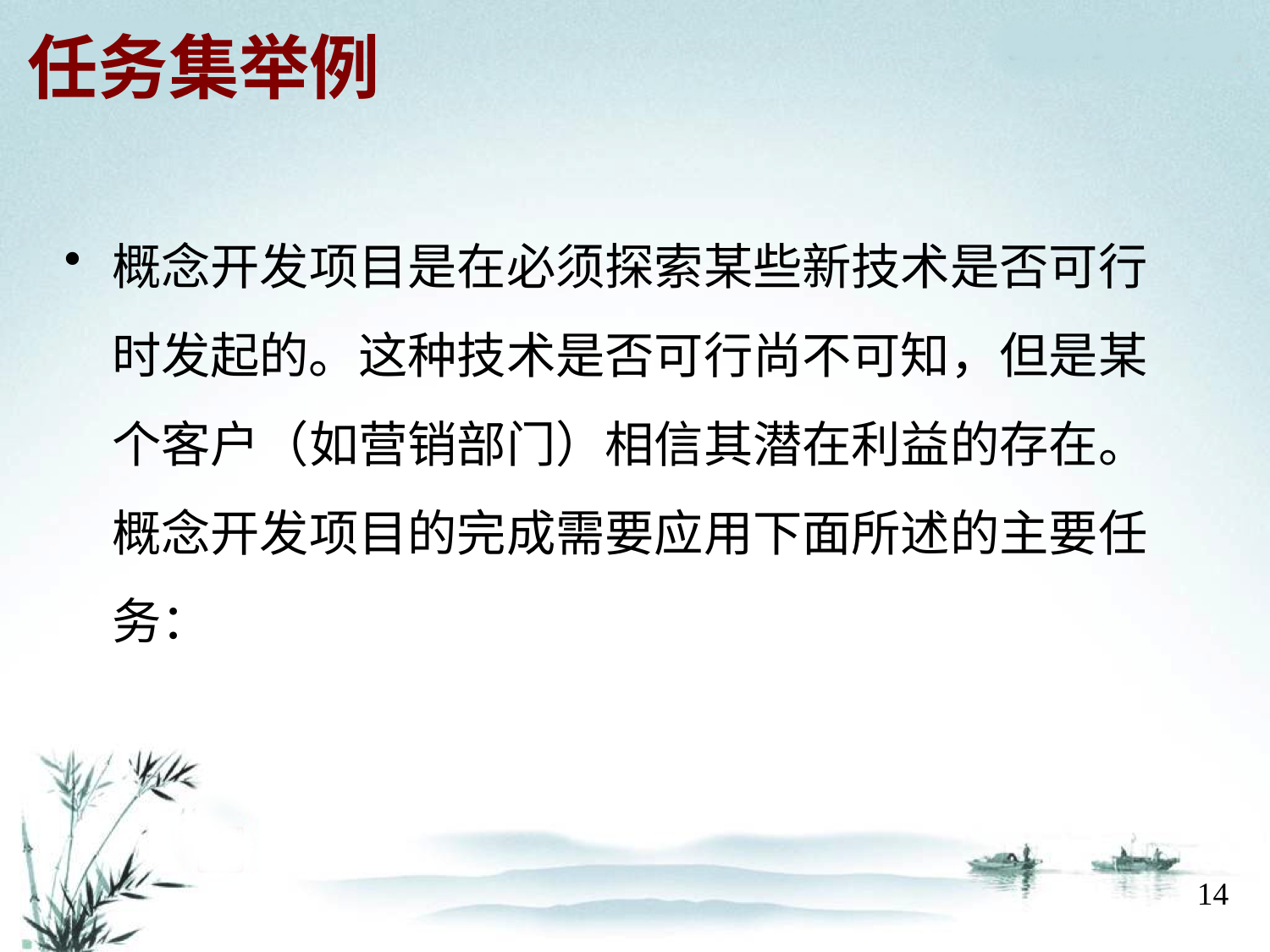

# 任务集举例
概念开发项目是在必须探索某些新技术是否可行时发起的。这种技术是否可行尚不可知，但是某个客户（如营销部门）相信其潜在利益的存在。概念开发项目的完成需要应用下面所述的主要任务：

14